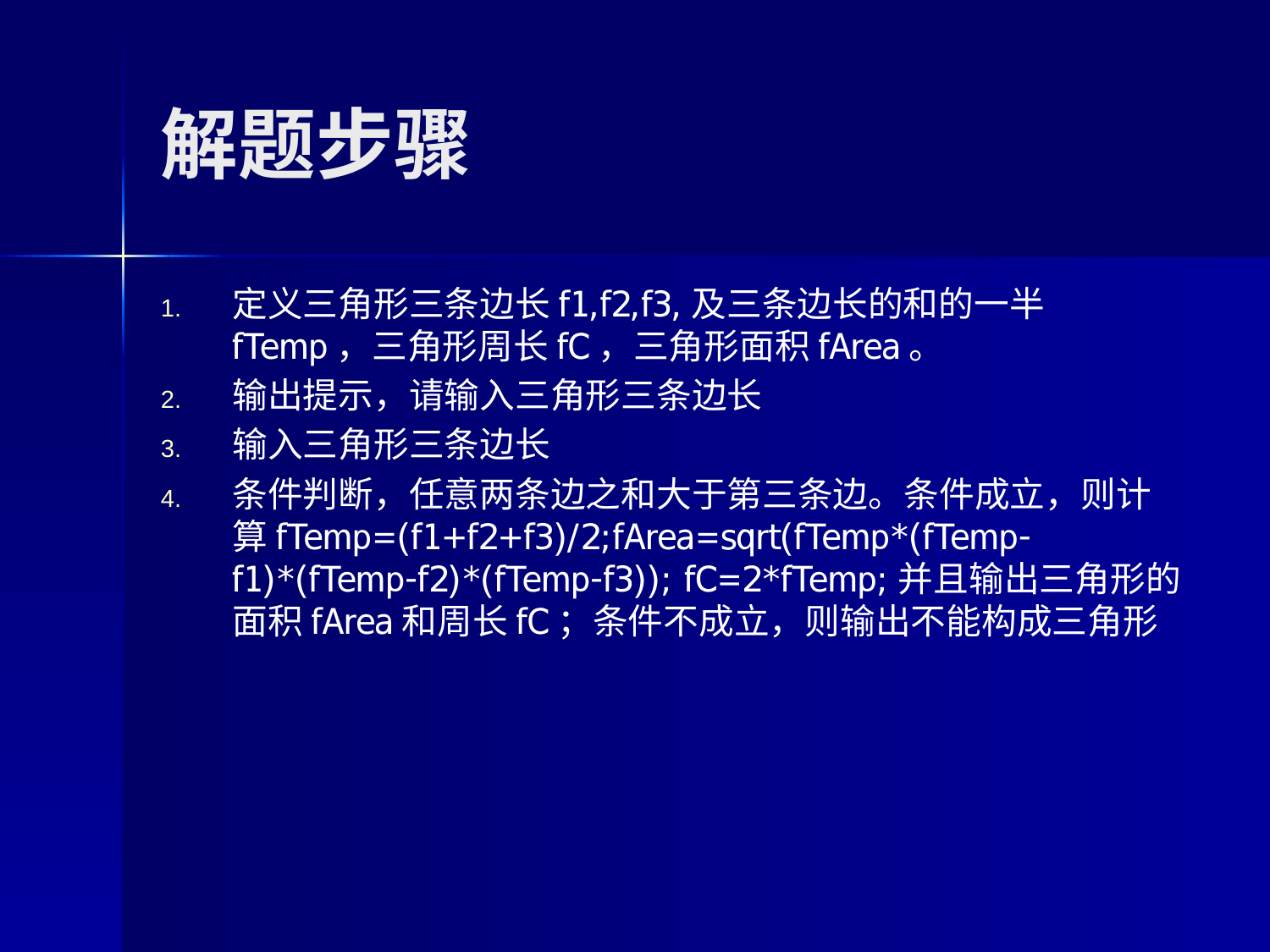

# 解题步骤
定义三角形三条边长f1,f2,f3,及三条边长的和的一半fTemp，三角形周长fC，三角形面积fArea。
输出提示，请输入三角形三条边长
输入三角形三条边长
条件判断，任意两条边之和大于第三条边。条件成立，则计算fTemp=(f1+f2+f3)/2;fArea=sqrt(fTemp*(fTemp-f1)*(fTemp-f2)*(fTemp-f3)); fC=2*fTemp;并且输出三角形的面积fArea和周长fC；条件不成立，则输出不能构成三角形